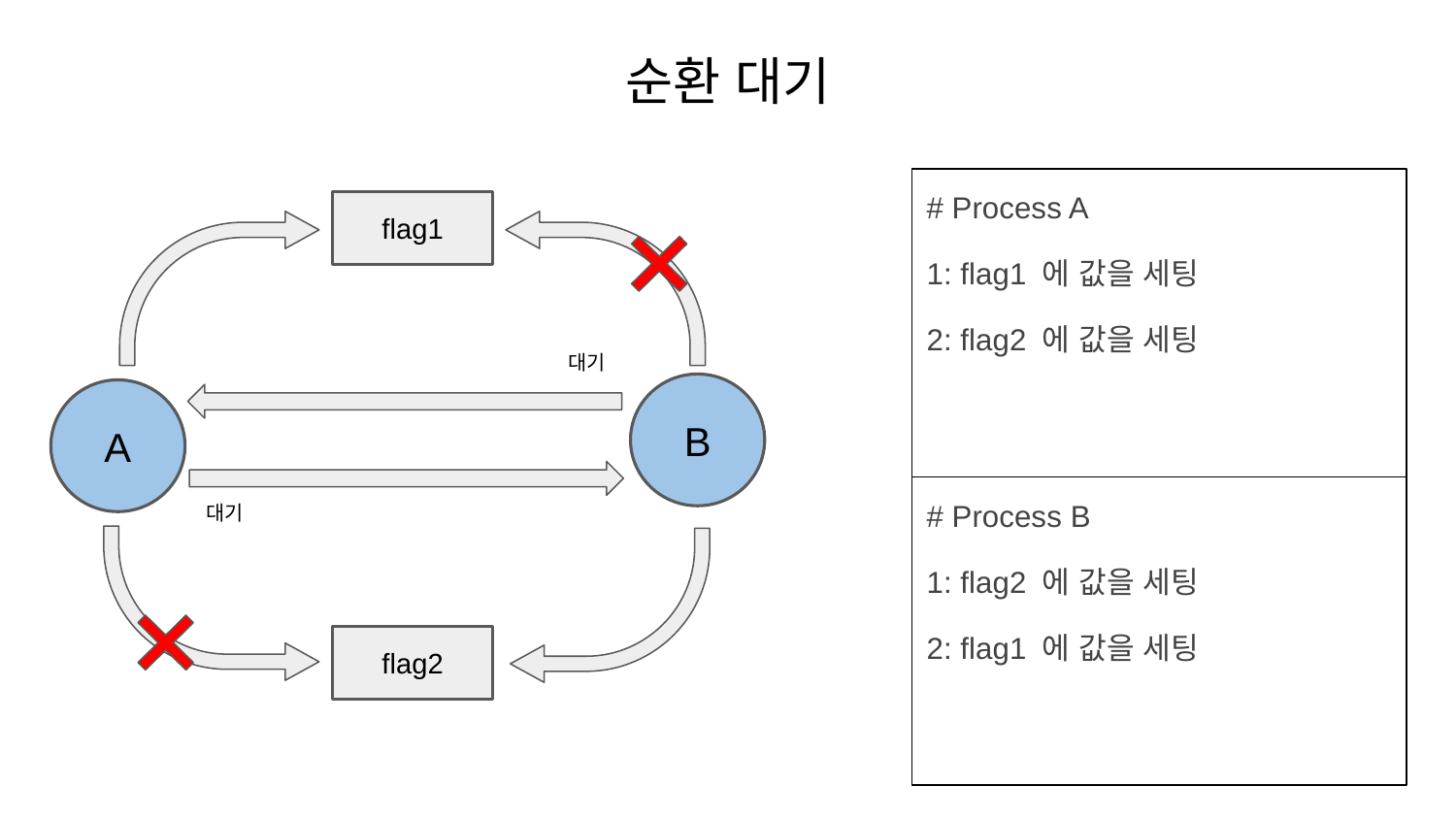

# 순환 대기
# Process A
1: flag1 에 값을 세팅
2: flag2 에 값을 세팅
flag1

대기

B
A

대기
# Process B
1: flag2 에 값을 세팅
2: flag1 에 값을 세팅

flag2